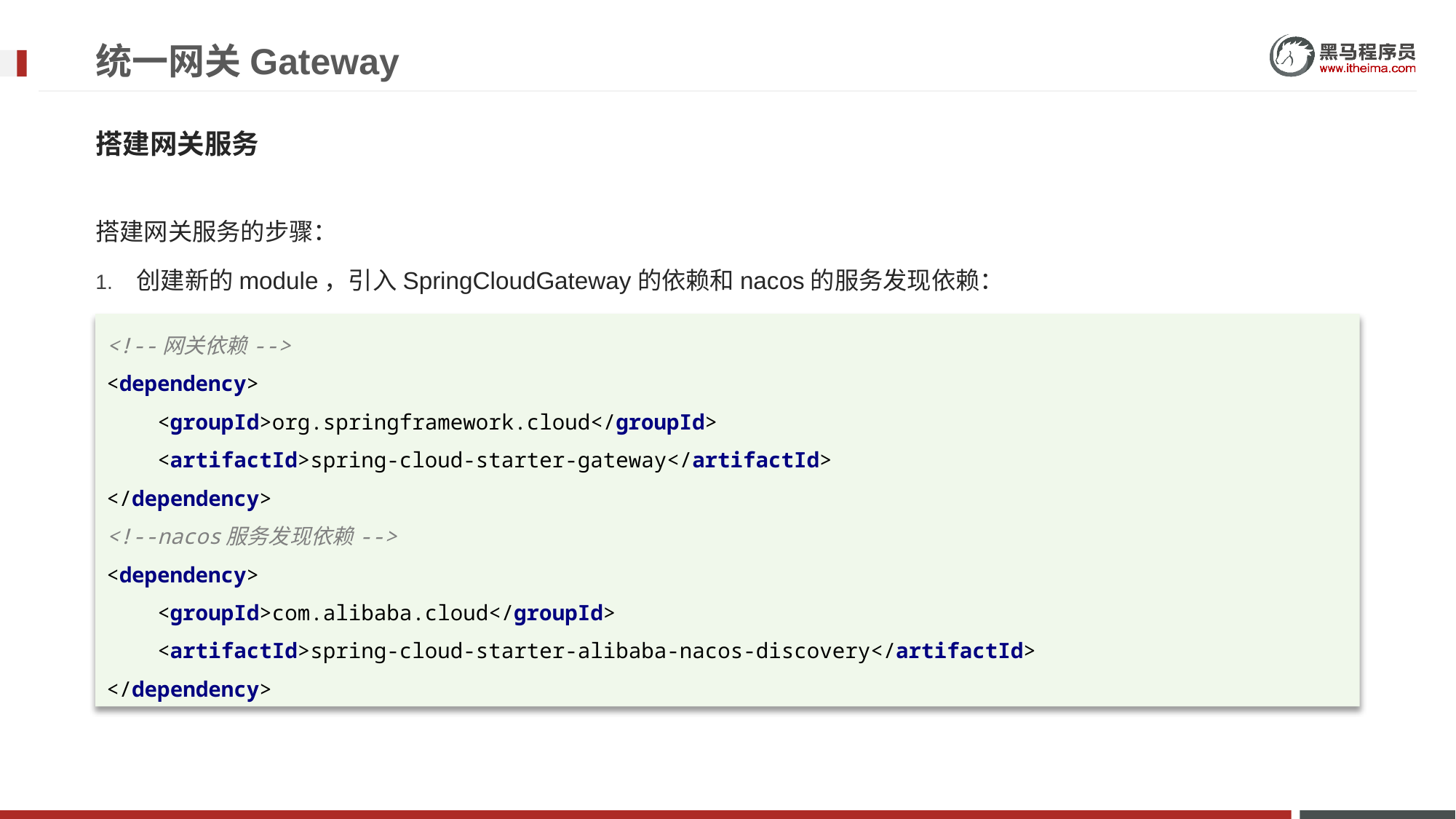

# 统一网关Gateway
搭建网关服务
搭建网关服务的步骤：
创建新的module，引入SpringCloudGateway的依赖和nacos的服务发现依赖：

<!--网关依赖-->
<dependency>
    <groupId>org.springframework.cloud</groupId>
    <artifactId>spring-cloud-starter-gateway</artifactId>
</dependency>
<!--nacos服务发现依赖-->
<dependency>
    <groupId>com.alibaba.cloud</groupId>
    <artifactId>spring-cloud-starter-alibaba-nacos-discovery</artifactId>
</dependency>